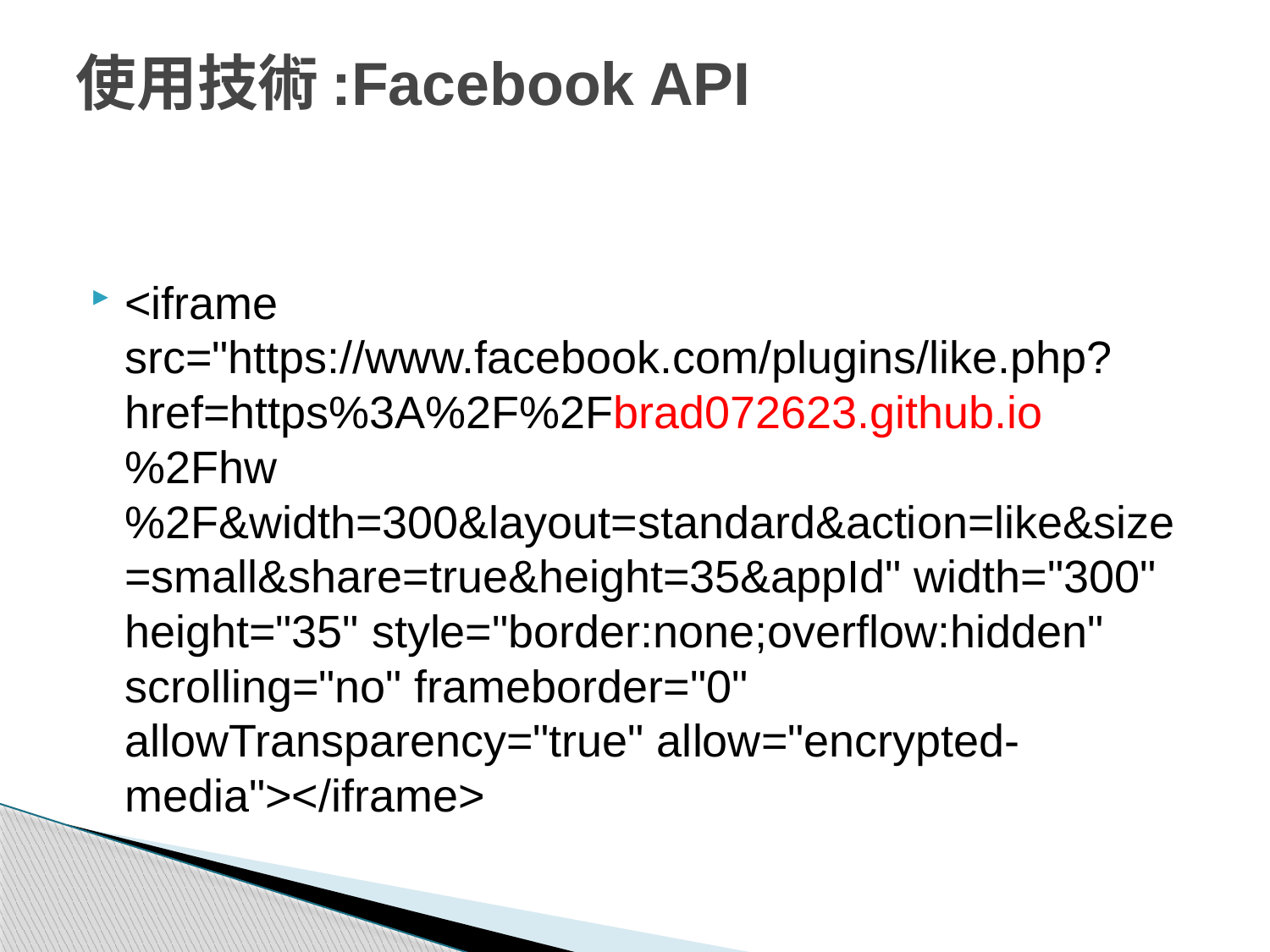

# 使用技術:Facebook API

<iframe src="https://www.facebook.com/plugins/like.php?href=https%3A%2F%2Fbrad072623.github.io%2Fhw%2F&width=300&layout=standard&action=like&size=small&share=true&height=35&appId" width="300" height="35" style="border:none;overflow:hidden" scrolling="no" frameborder="0" allowTransparency="true" allow="encrypted-media"></iframe>